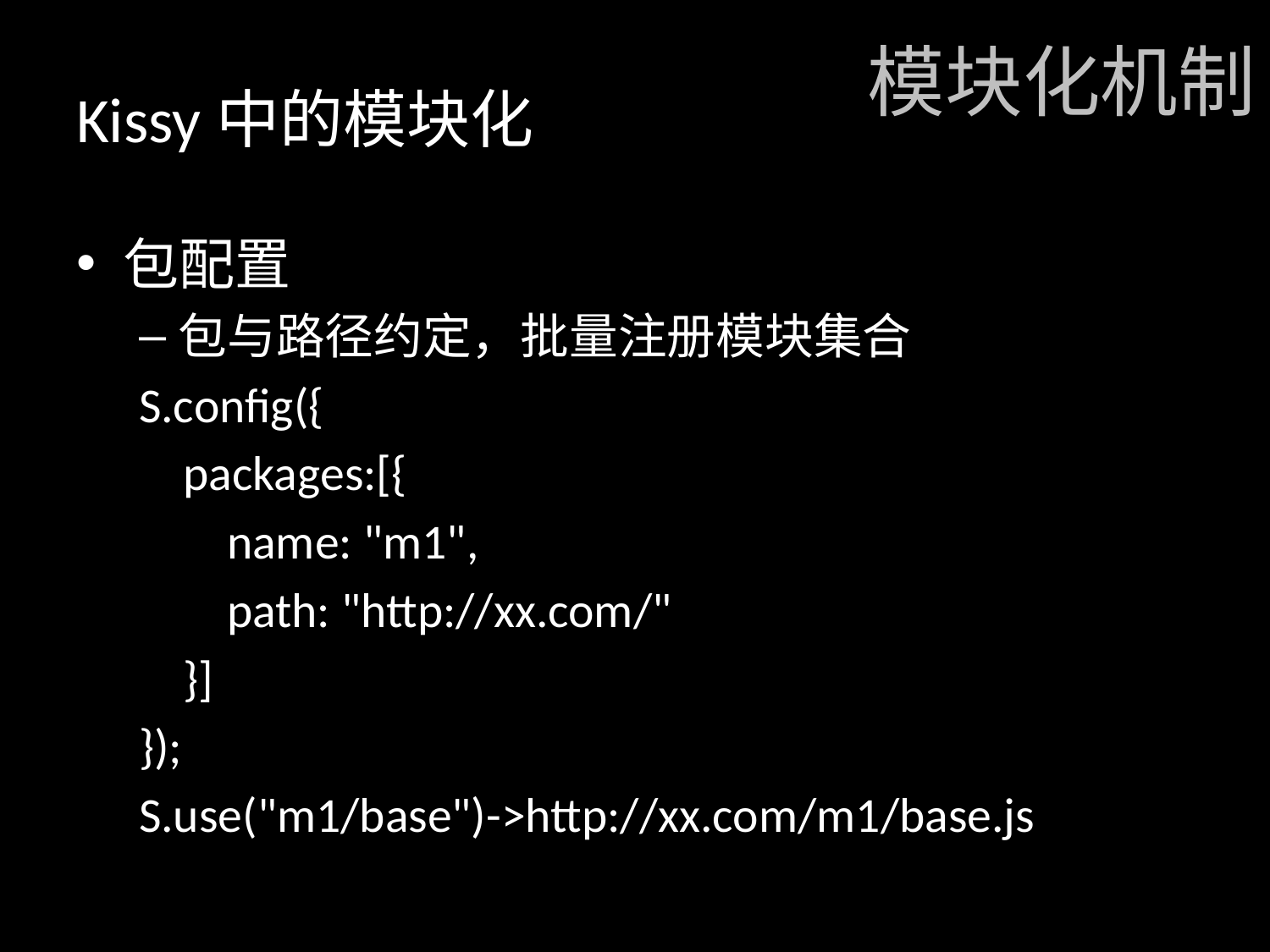

模块化机制
# Kissy中的模块化
包配置
包与路径约定，批量注册模块集合
	S.config({
	    packages:[{
	        name: "m1",
	        path: "http://xx.com/"
	    }]
	});
	S.use("m1/base")->http://xx.com/m1/base.js